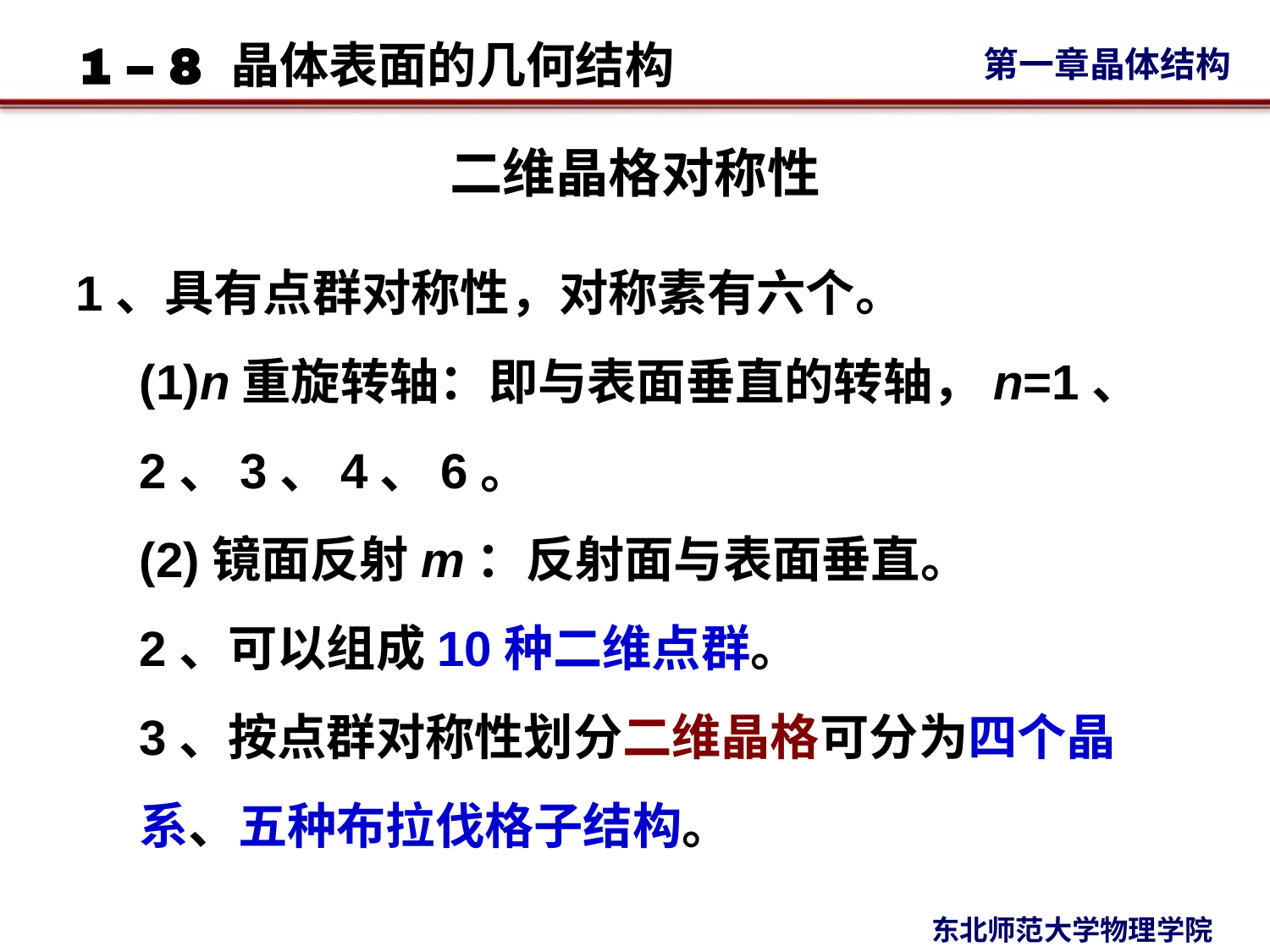

# 二维晶格对称性
1、具有点群对称性，对称素有六个。
(1)n重旋转轴：即与表面垂直的转轴，n=1、2、3、4、6。
(2)镜面反射m：反射面与表面垂直。
2、可以组成10种二维点群。
3、按点群对称性划分二维晶格可分为四个晶系、五种布拉伐格子结构。